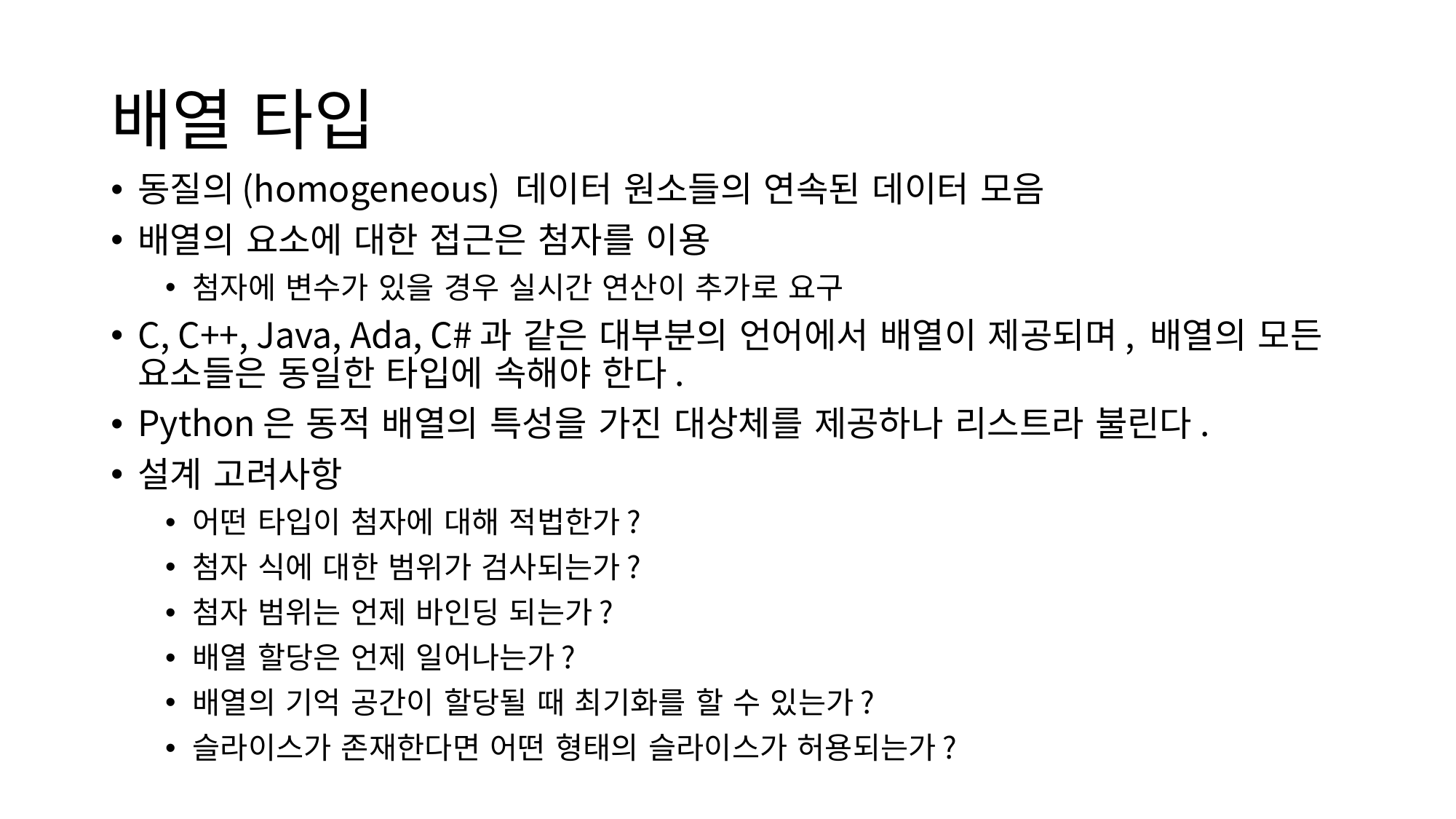

# 배열 타입
동질의(homogeneous) 데이터 원소들의 연속된 데이터 모음
배열의 요소에 대한 접근은 첨자를 이용
첨자에 변수가 있을 경우 실시간 연산이 추가로 요구
C, C++, Java, Ada, C#과 같은 대부분의 언어에서 배열이 제공되며, 배열의 모든 요소들은 동일한 타입에 속해야 한다.
Python은 동적 배열의 특성을 가진 대상체를 제공하나 리스트라 불린다.
설계 고려사항
어떤 타입이 첨자에 대해 적법한가?
첨자 식에 대한 범위가 검사되는가?
첨자 범위는 언제 바인딩 되는가?
배열 할당은 언제 일어나는가?
배열의 기억 공간이 할당될 때 최기화를 할 수 있는가?
슬라이스가 존재한다면 어떤 형태의 슬라이스가 허용되는가?